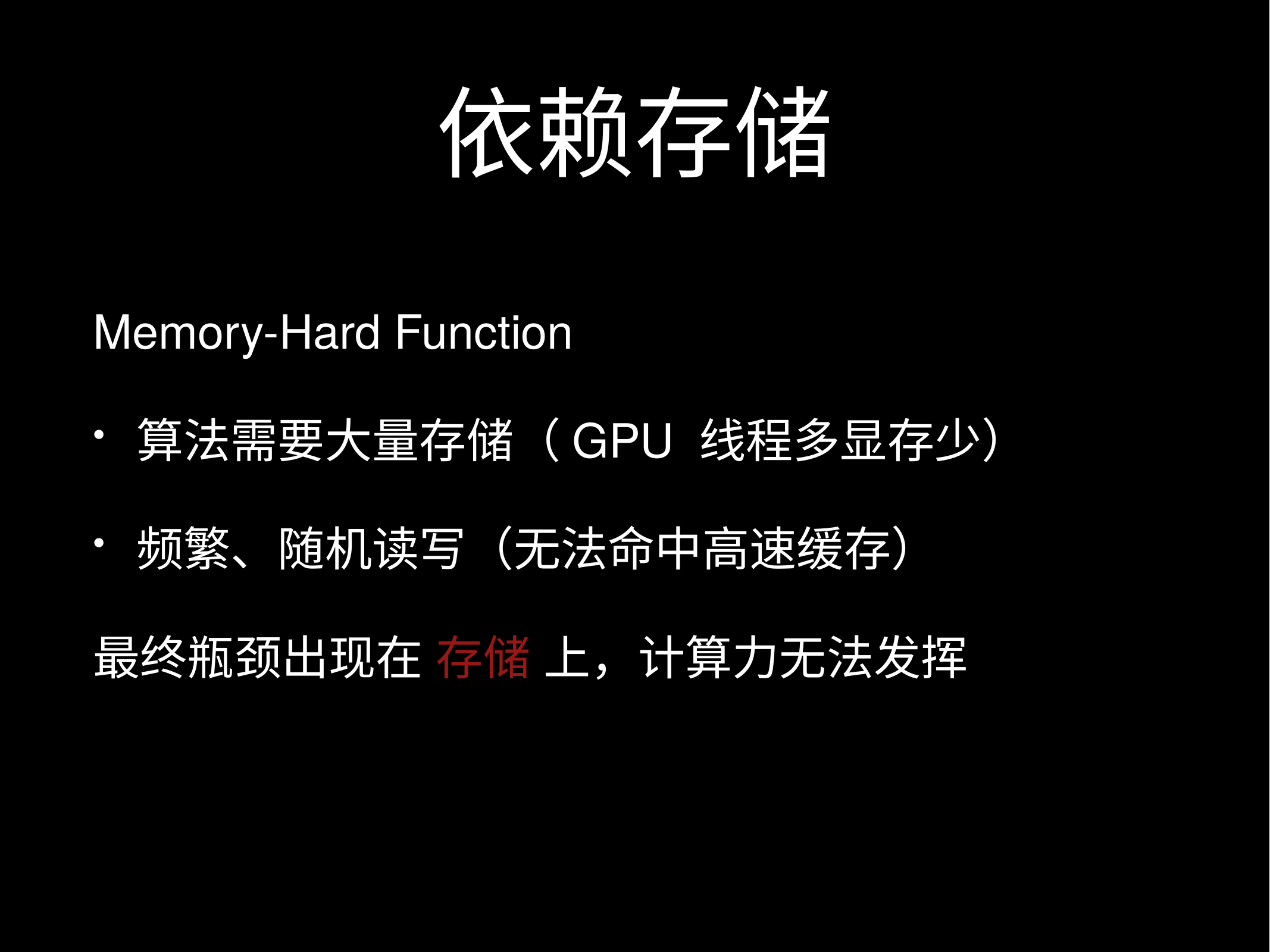

# 依赖存储
Memory-Hard Function
算法需要大量存储（GPU 线程多显存少）
频繁、随机读写（无法命中高速缓存）
最终瓶颈出现在 存储 上，计算力无法发挥